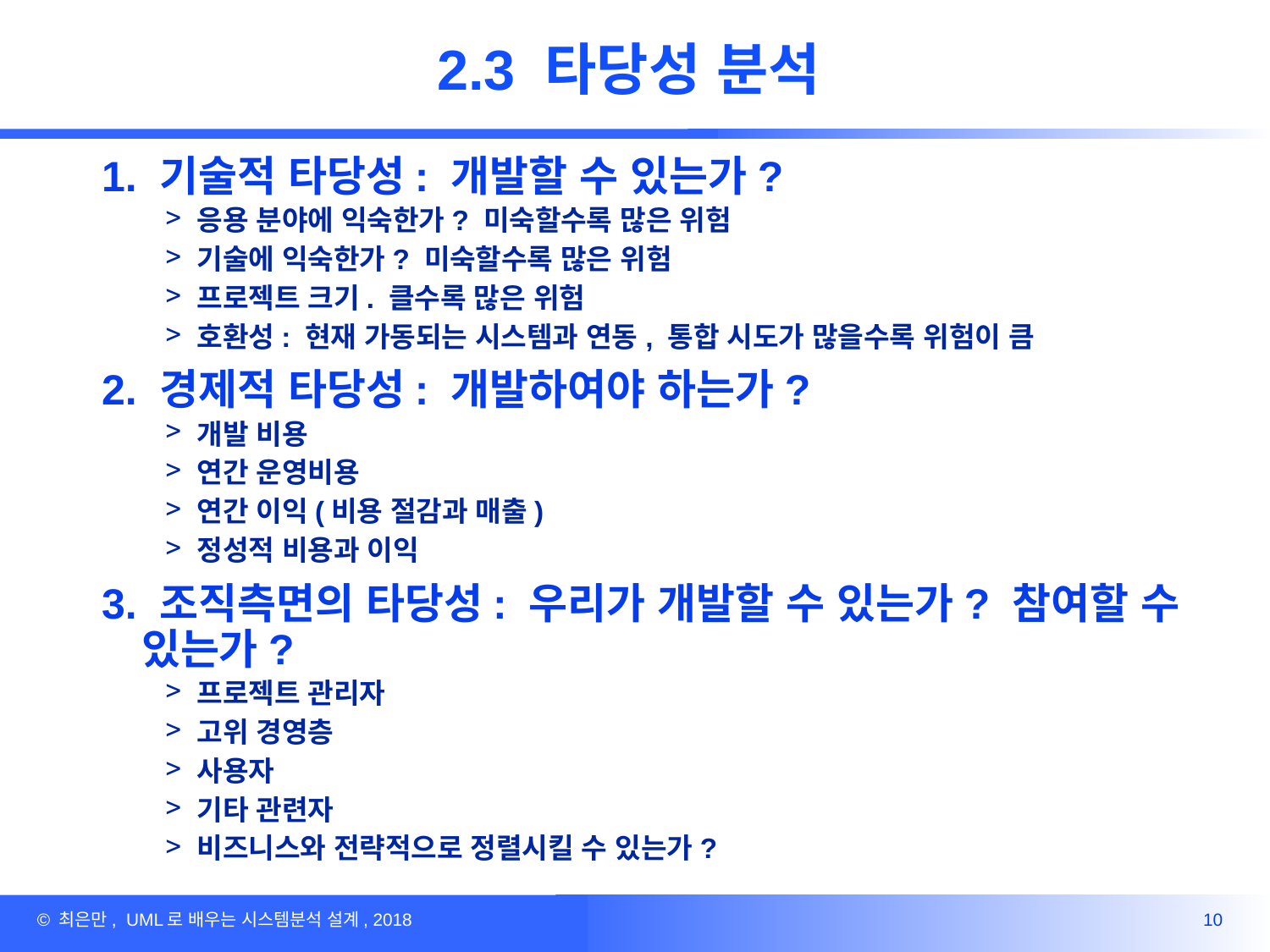

# 2.3 타당성 분석
1. 기술적 타당성: 개발할 수 있는가?
응용 분야에 익숙한가? 미숙할수록 많은 위험
기술에 익숙한가? 미숙할수록 많은 위험
프로젝트 크기. 클수록 많은 위험
호환성: 현재 가동되는 시스템과 연동, 통합 시도가 많을수록 위험이 큼
2. 경제적 타당성: 개발하여야 하는가?
개발 비용
연간 운영비용
연간 이익(비용 절감과 매출)
정성적 비용과 이익
3. 조직측면의 타당성: 우리가 개발할 수 있는가? 참여할 수 있는가?
프로젝트 관리자
고위 경영층
사용자
기타 관련자
비즈니스와 전략적으로 정렬시킬 수 있는가?